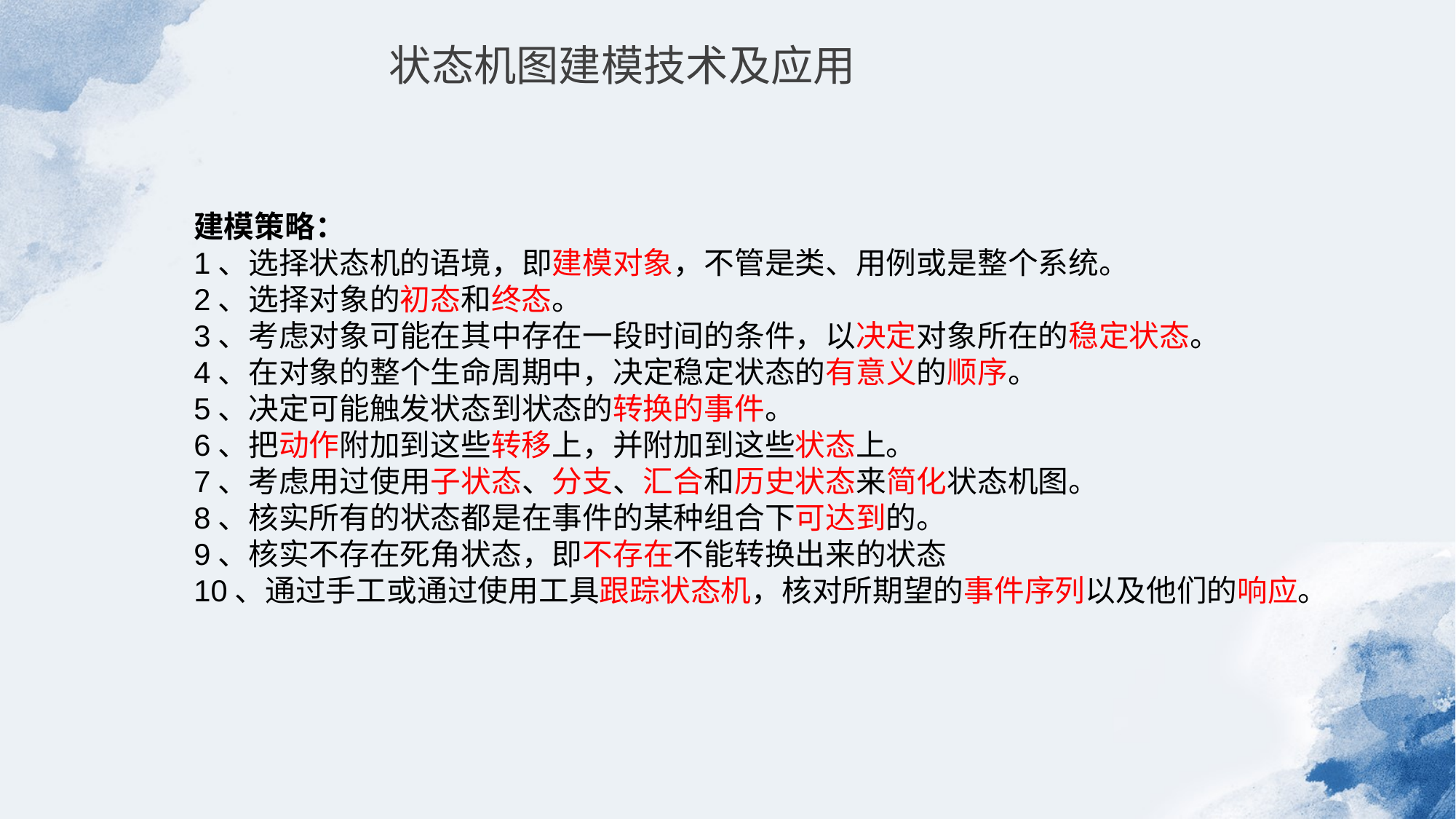

状态机图建模技术及应用
建模策略：
1、选择状态机的语境，即建模对象，不管是类、用例或是整个系统。
2、选择对象的初态和终态。
3、考虑对象可能在其中存在一段时间的条件，以决定对象所在的稳定状态。
4、在对象的整个生命周期中，决定稳定状态的有意义的顺序。
5、决定可能触发状态到状态的转换的事件。
6、把动作附加到这些转移上，并附加到这些状态上。
7、考虑用过使用子状态、分支、汇合和历史状态来简化状态机图。
8、核实所有的状态都是在事件的某种组合下可达到的。
9、核实不存在死角状态，即不存在不能转换出来的状态
10、通过手工或通过使用工具跟踪状态机，核对所期望的事件序列以及他们的响应。